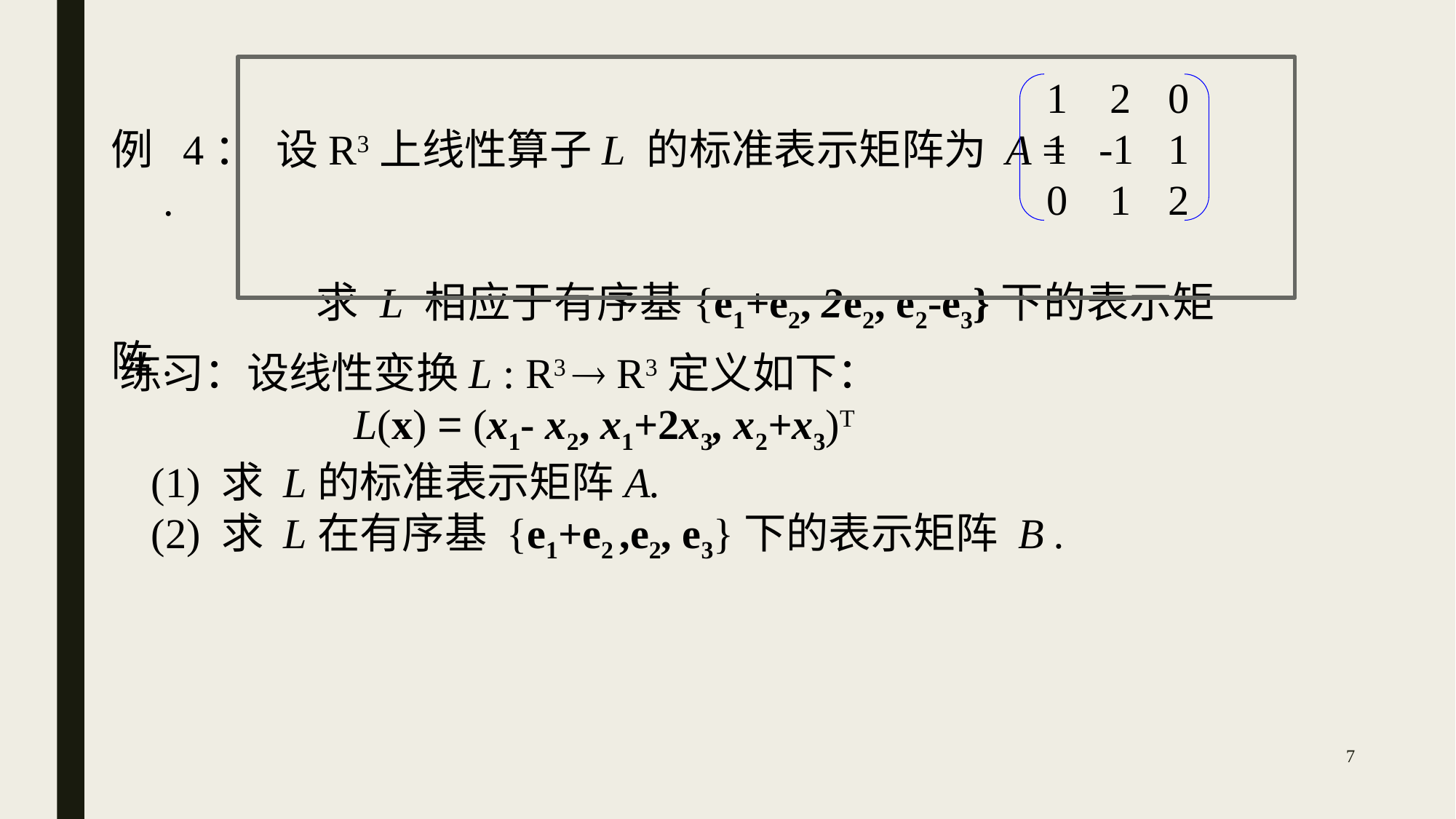

1
1
0
 2
-1
 1
0
1
2

例  4：  设R3上线性算子L 的标准表示矩阵为 A =                    .

                   求 L 相应于有序基{e1+e2, 2e2, e2-e3}下的表示矩阵.
练习：设线性变换L : R3 → R3定义如下：
 L(x) = (x1- x2, x1+2x3, x2+x3)T
   (1) 求 L的标准表示矩阵A.
   (2) 求 L在有序基 {e1+e2 ,e2, e3}下的表示矩阵 B .
7